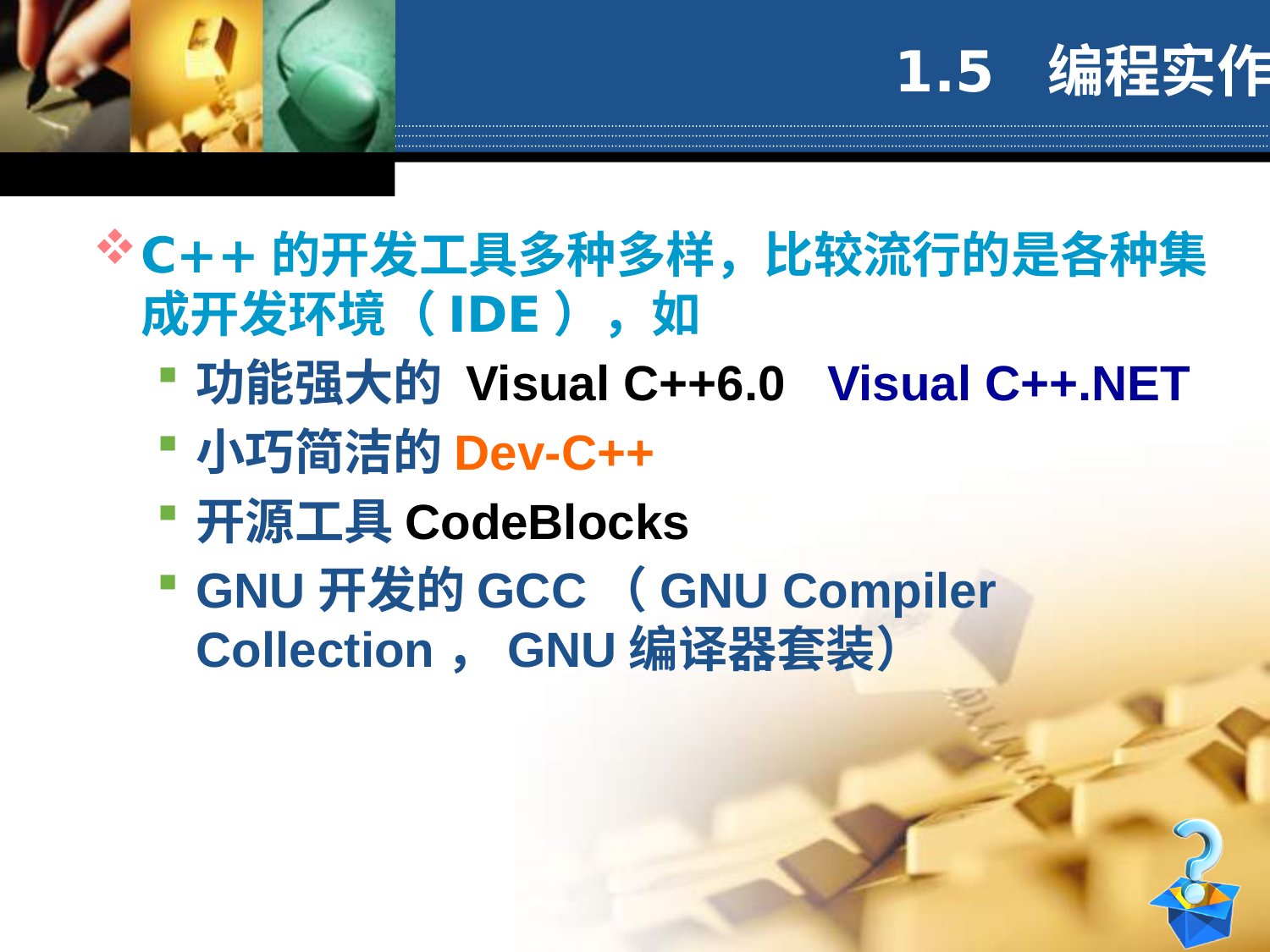

# 1.5  编程实作
C++的开发工具多种多样，比较流行的是各种集成开发环境（IDE），如
功能强大的 Visual C++6.0   Visual C++.NET
小巧简洁的Dev-C++
开源工具CodeBlocks
GNU开发的GCC（GNU Compiler Collection，GNU编译器套装）